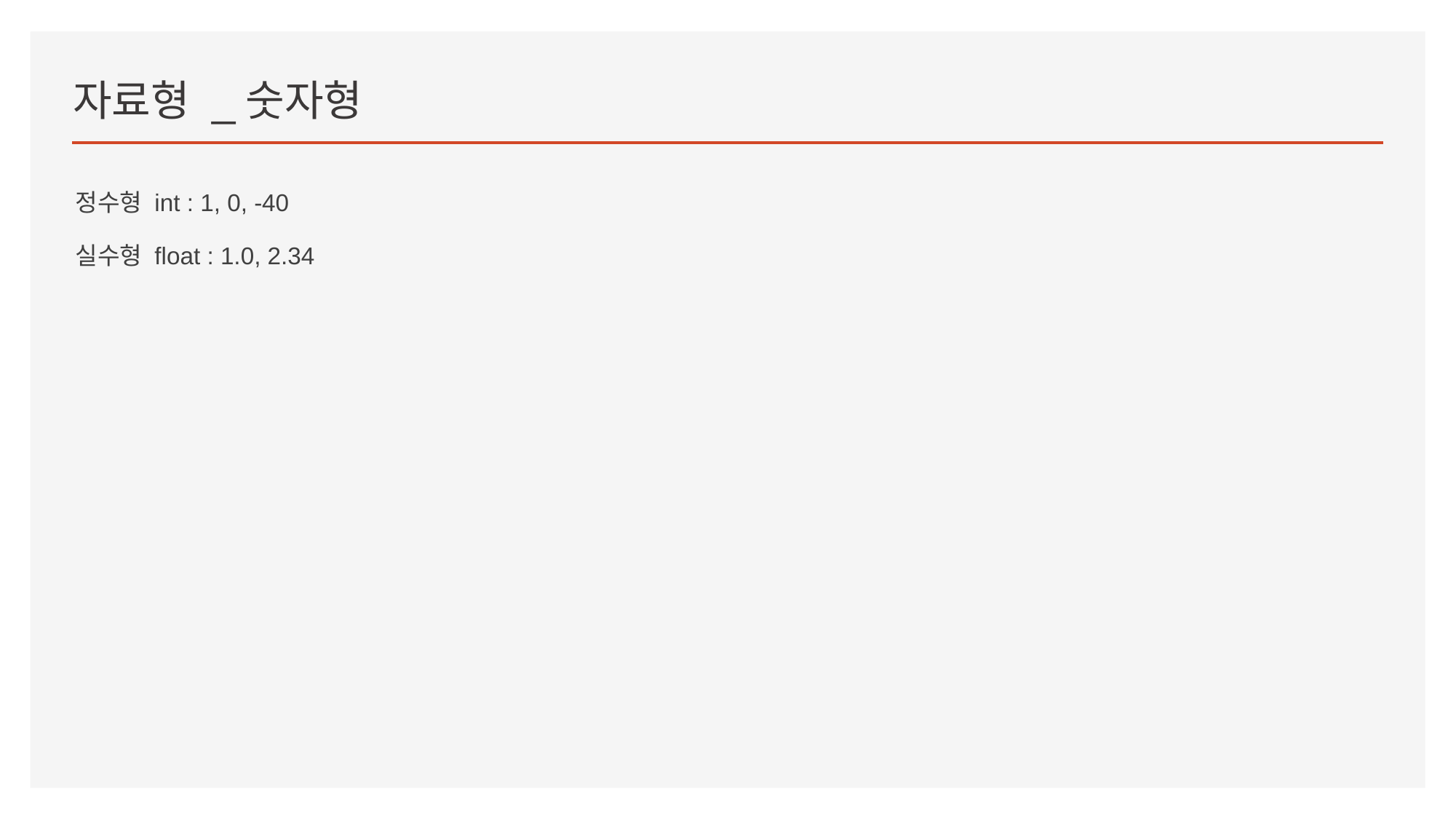

# 자료형 _숫자형
정수형 int : 1, 0, -40
실수형 float : 1.0, 2.34